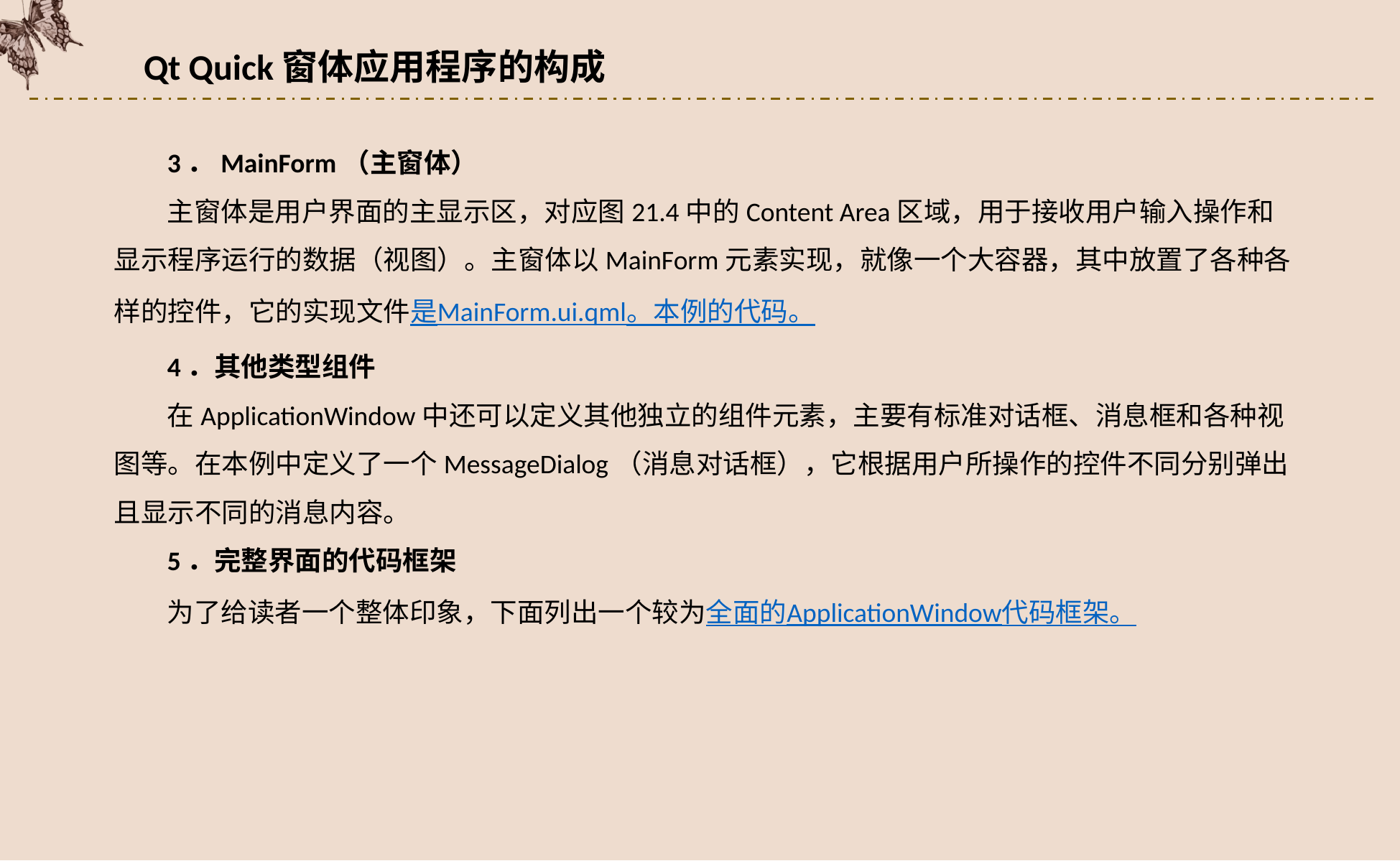

Qt Quick窗体应用程序的构成
3．MainForm（主窗体）
主窗体是用户界面的主显示区，对应图21.4中的Content Area区域，用于接收用户输入操作和显示程序运行的数据（视图）。主窗体以MainForm元素实现，就像一个大容器，其中放置了各种各样的控件，它的实现文件是MainForm.ui.qml。本例的代码。
4．其他类型组件
在ApplicationWindow中还可以定义其他独立的组件元素，主要有标准对话框、消息框和各种视图等。在本例中定义了一个MessageDialog（消息对话框），它根据用户所操作的控件不同分别弹出且显示不同的消息内容。
5．完整界面的代码框架
为了给读者一个整体印象，下面列出一个较为全面的ApplicationWindow代码框架。